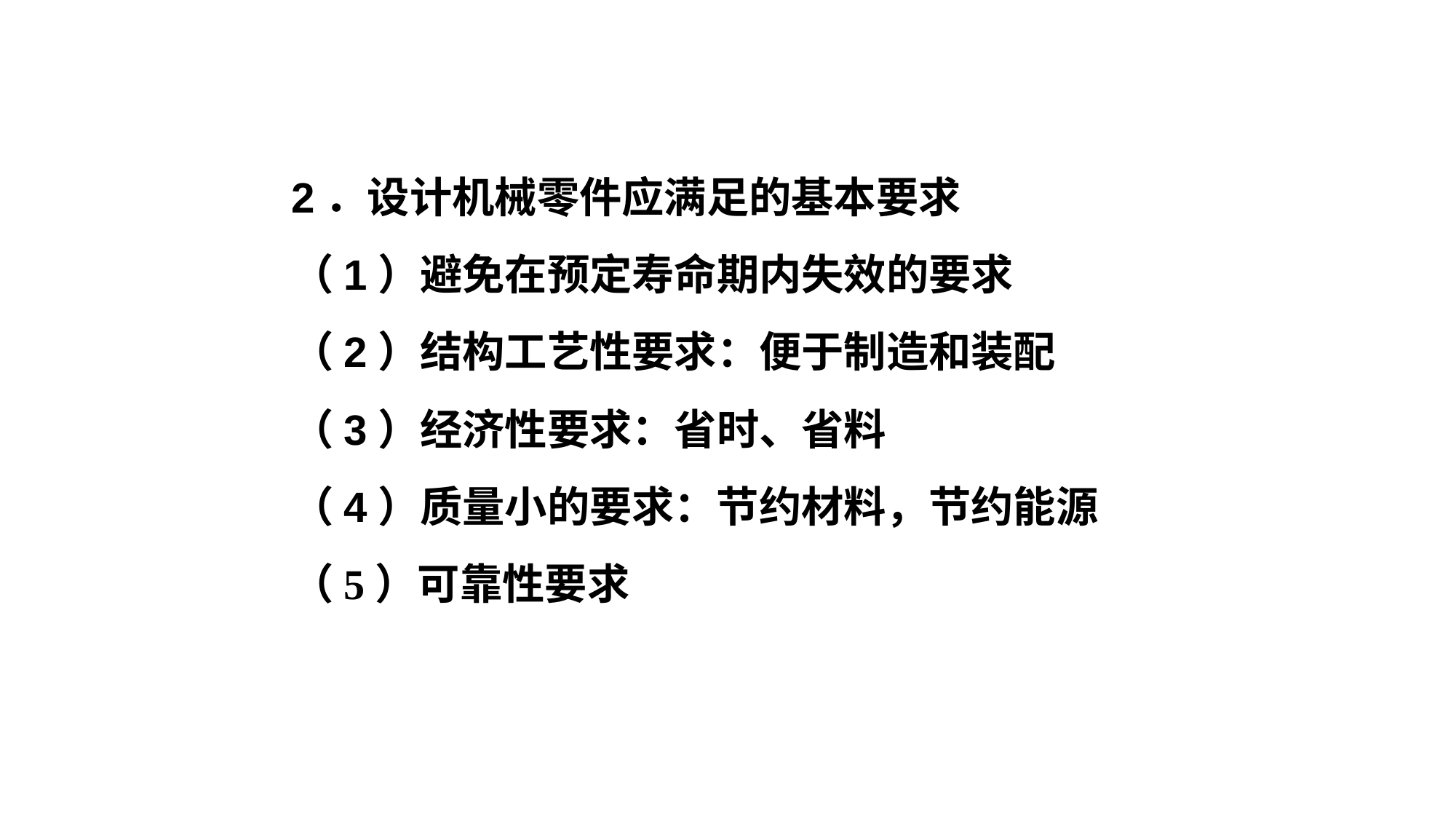

2．设计机械零件应满足的基本要求
（1）避免在预定寿命期内失效的要求
（2）结构工艺性要求：便于制造和装配
（3）经济性要求：省时、省料
（4）质量小的要求：节约材料，节约能源
（5）可靠性要求